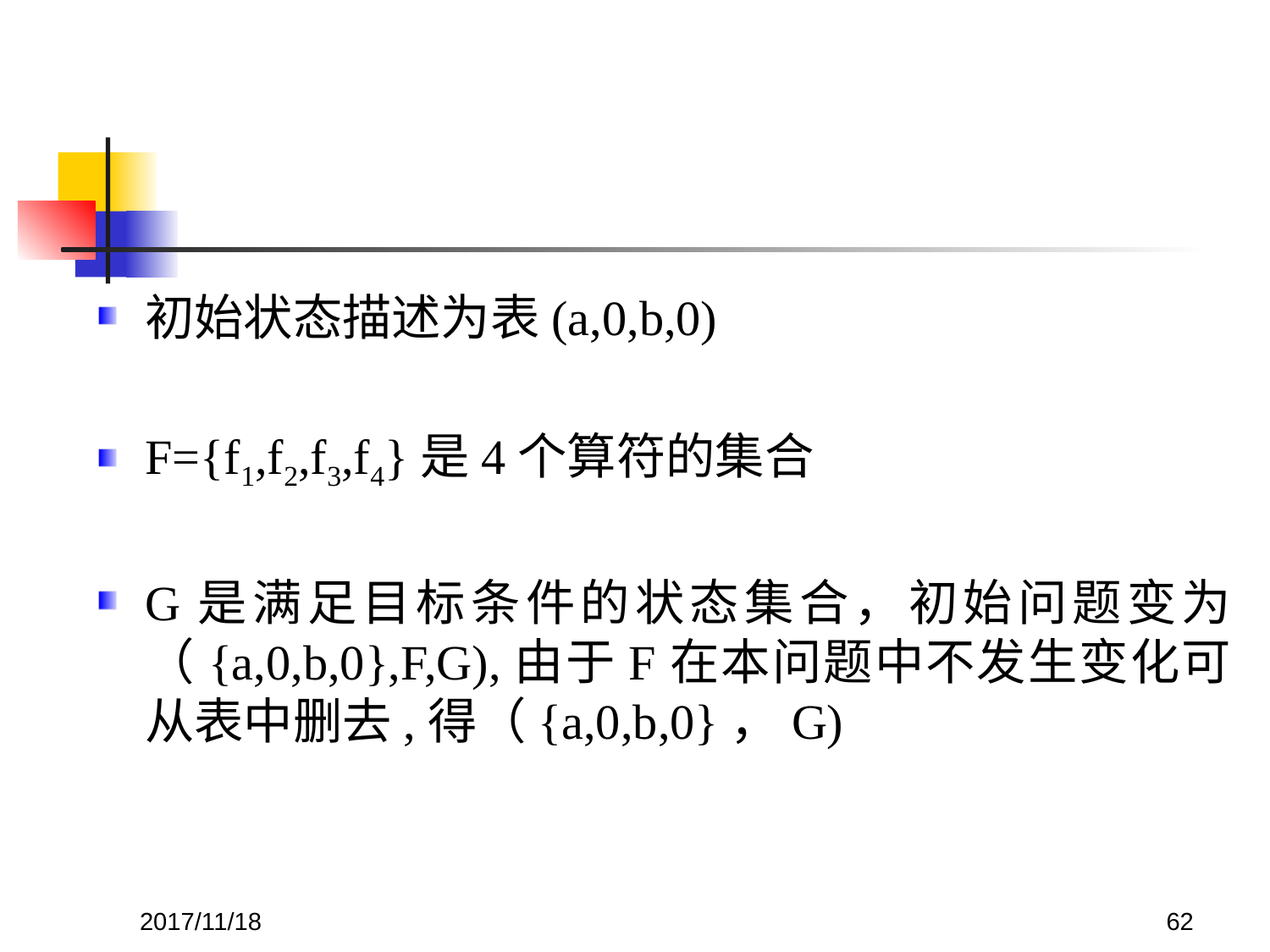

#
初始状态描述为表(a,0,b,0)

F={f1,f2,f3,f4}是4个算符的集合

G是满足目标条件的状态集合，初始问题变为（{a,0,b,0},F,G),由于F在本问题中不发生变化可从表中删去,得（{a,0,b,0}，G)
2017/11/18
62